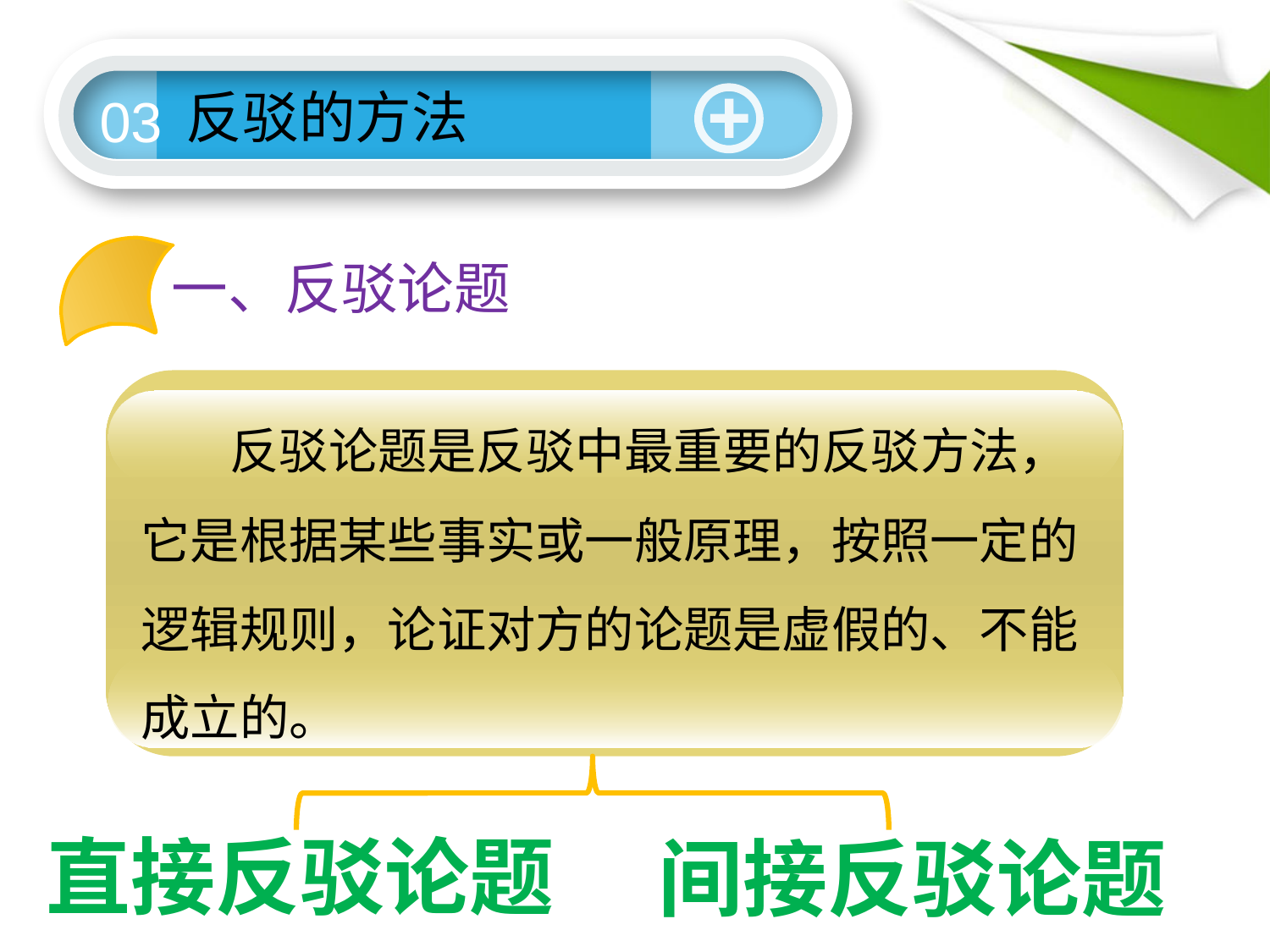

反驳的方法
03

一、反驳论题

A  —  B
B  —  A

       反驳论题是反驳中最重要的反驳方法，它是根据某些事实或一般原理，按照一定的逻辑规则，论证对方的论题是虚假的、不能成立的。

直接反驳论题
 间接反驳论题